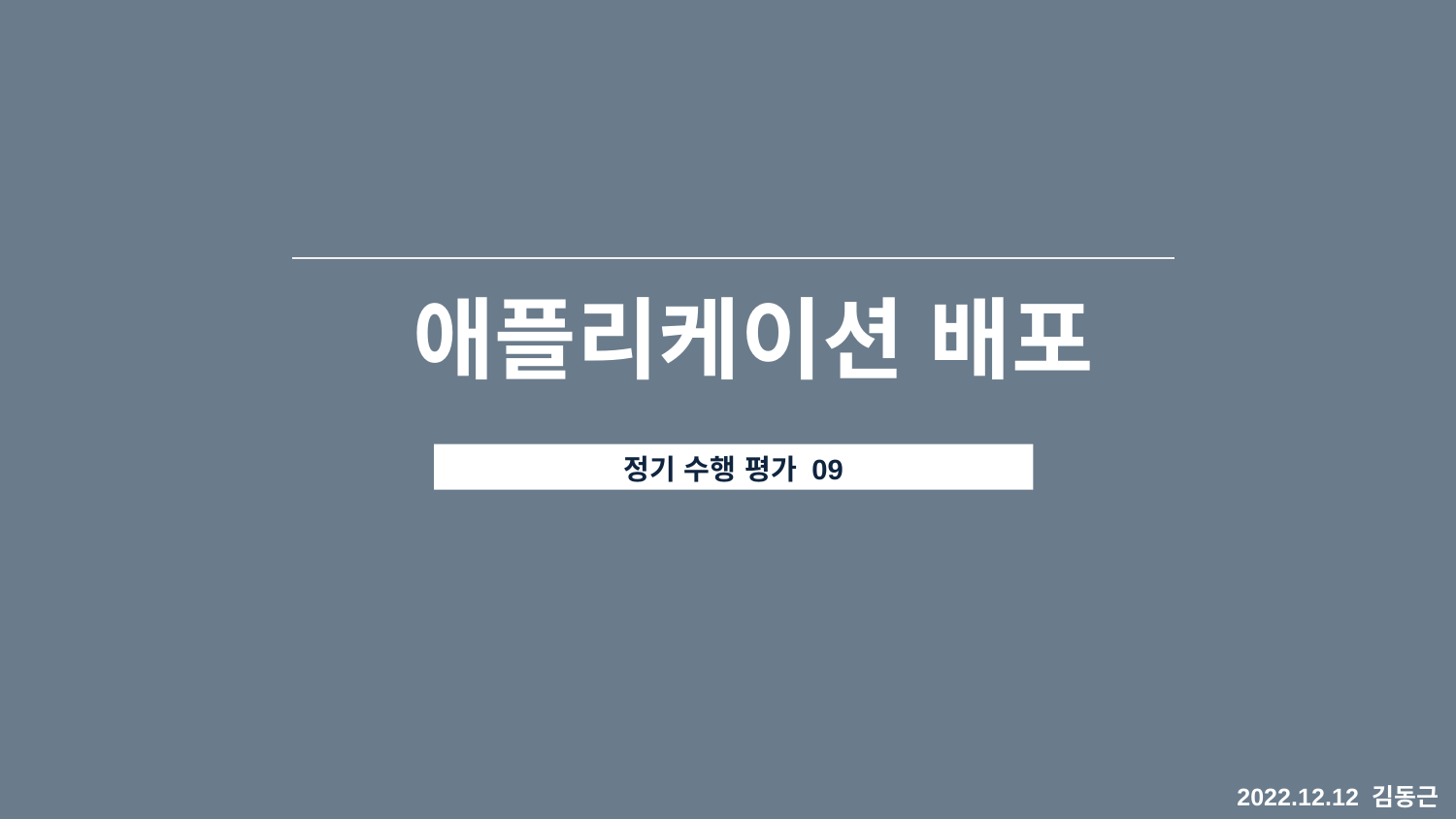

애플리케이션 배포
정기 수행 평가 09
2022.12.12 김동근